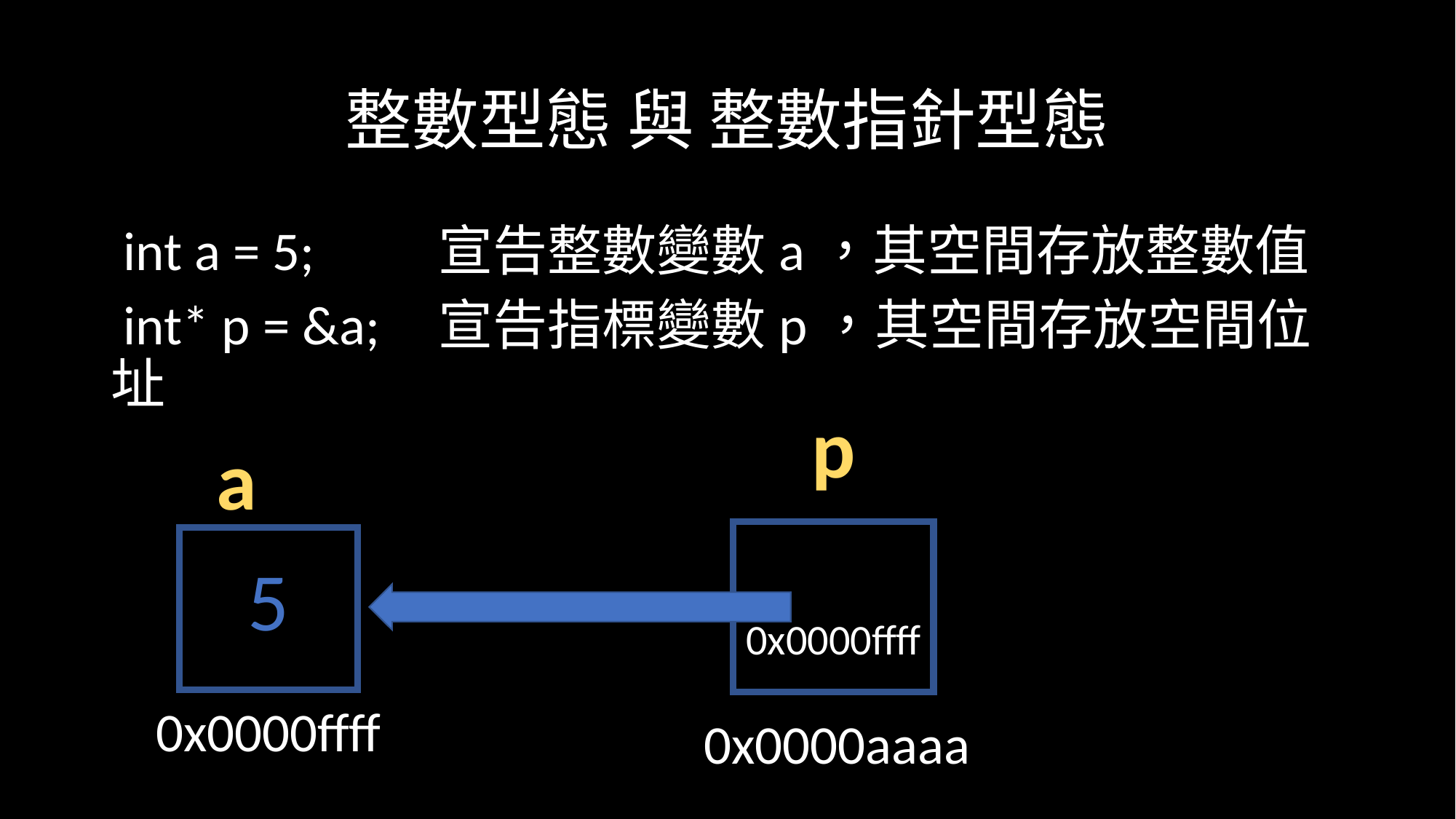

# 整數型態 與 整數指針型態
 int a = 5;		宣告整數變數a，其空間存放整數值
 int* p = &a;	宣告指標變數p，其空間存放空間位址
p
a

5

0x0000ffff
0x0000ffff
0x0000aaaa